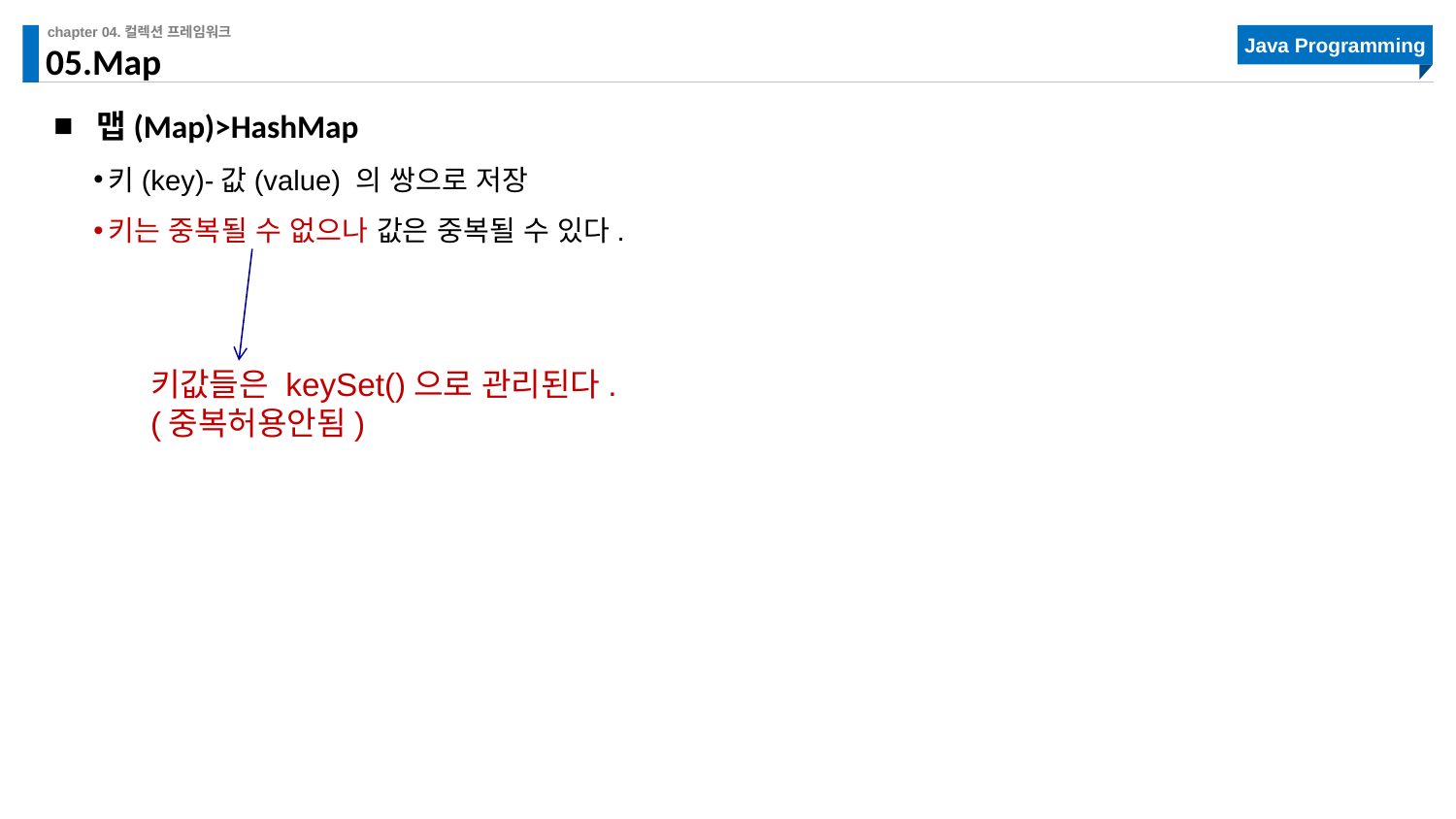

# 05.Map
맵(Map)>HashMap
키(key)-값(value) 의 쌍으로 저장
키는 중복될 수 없으나 값은 중복될 수 있다.
키값들은 keySet()으로 관리된다.
(중복허용안됨)